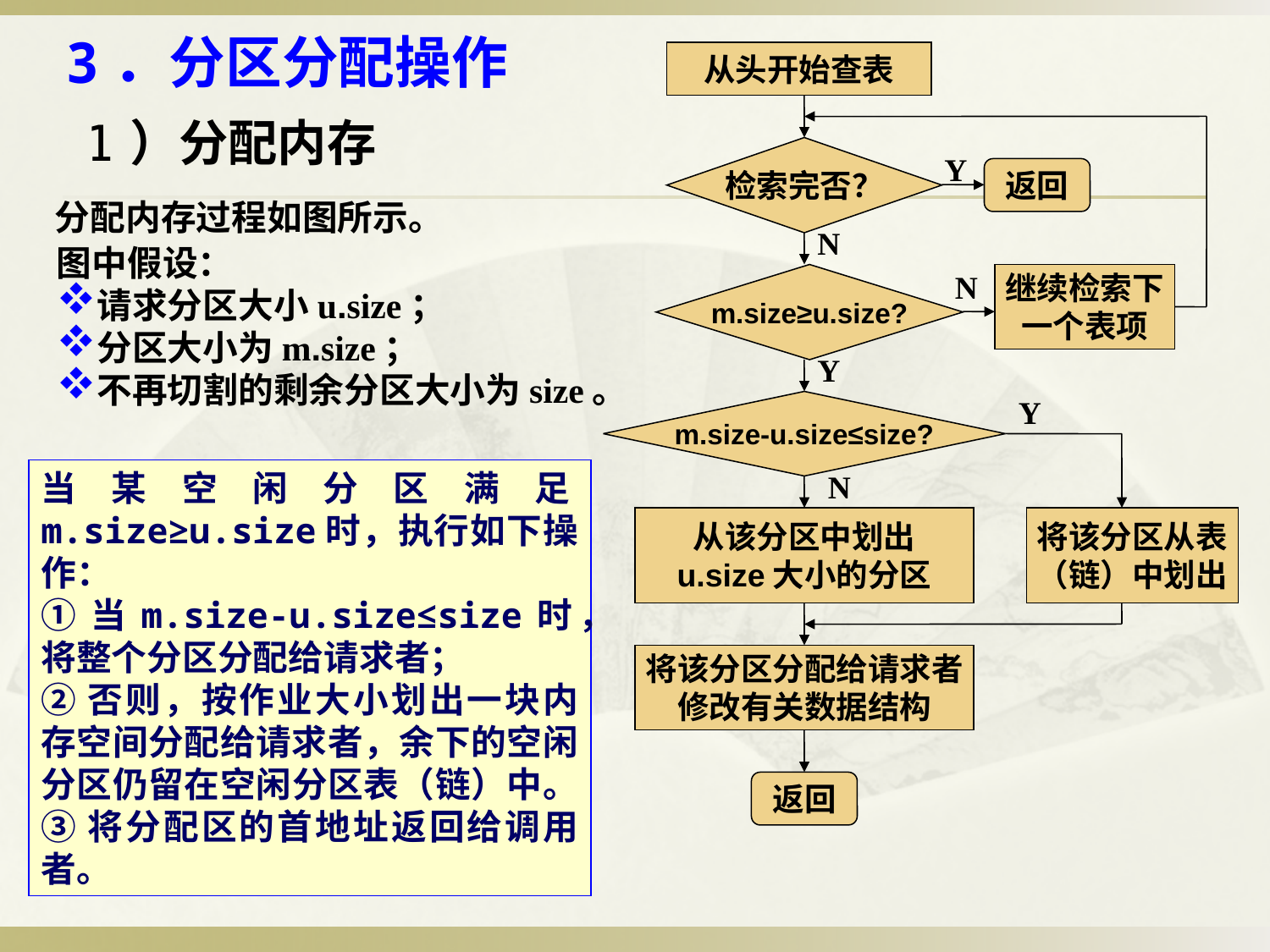

3．分区分配操作
从头开始查表

检索完否？
Y
返回

N

m.size≥u.size?
继续检索下
一个表项
N

Y

m.size-u.size≤size?
Y

N

从该分区中划出
u.size大小的分区
将该分区从表
（链）中划出

将该分区分配给请求者
修改有关数据结构

返回

1）分配内存
分配内存过程如图所示。
图中假设：
请求分区大小u.size；
分区大小为m.size；
不再切割的剩余分区大小为size。
当某空闲分区满足m.size≥u.size时，执行如下操作：
①当m.size-u.size≤size时，将整个分区分配给请求者；
②否则，按作业大小划出一块内存空间分配给请求者，余下的空闲分区仍留在空闲分区表（链）中。
③将分配区的首地址返回给调用者。